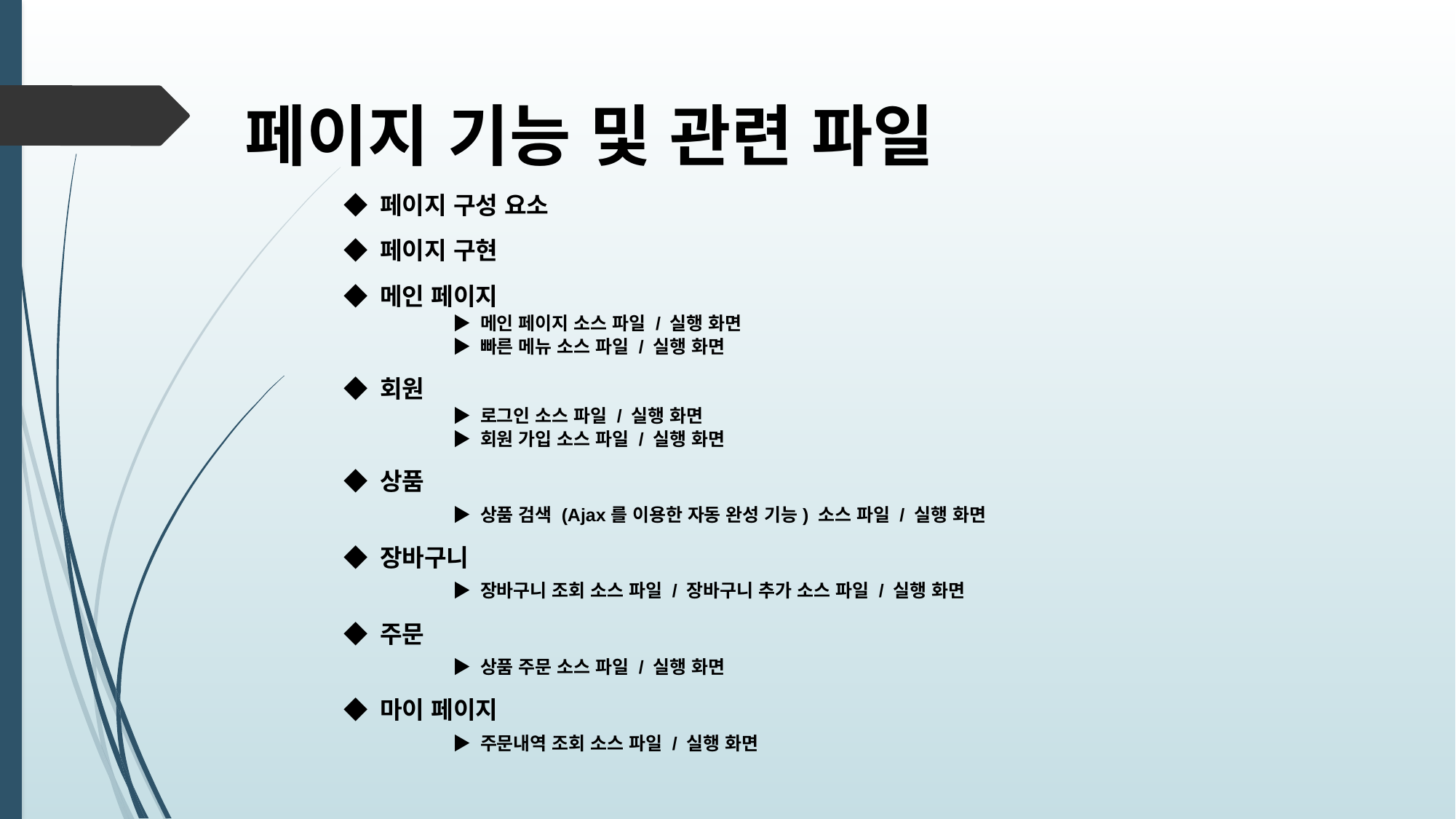

페이지 기능 및 관련 파일
◆ 페이지 구성 요소
◆ 페이지 구현
◆ 메인 페이지
	▶ 메인 페이지 소스 파일 / 실행 화면
	▶ 빠른 메뉴 소스 파일 / 실행 화면
◆ 회원
	▶ 로그인 소스 파일 / 실행 화면
	▶ 회원 가입 소스 파일 / 실행 화면
◆ 상품
	▶ 상품 검색 (Ajax를 이용한 자동 완성 기능) 소스 파일 / 실행 화면
◆ 장바구니
	▶ 장바구니 조회 소스 파일 / 장바구니 추가 소스 파일 / 실행 화면
◆ 주문
	▶ 상품 주문 소스 파일 / 실행 화면
◆ 마이 페이지
	▶ 주문내역 조회 소스 파일 / 실행 화면